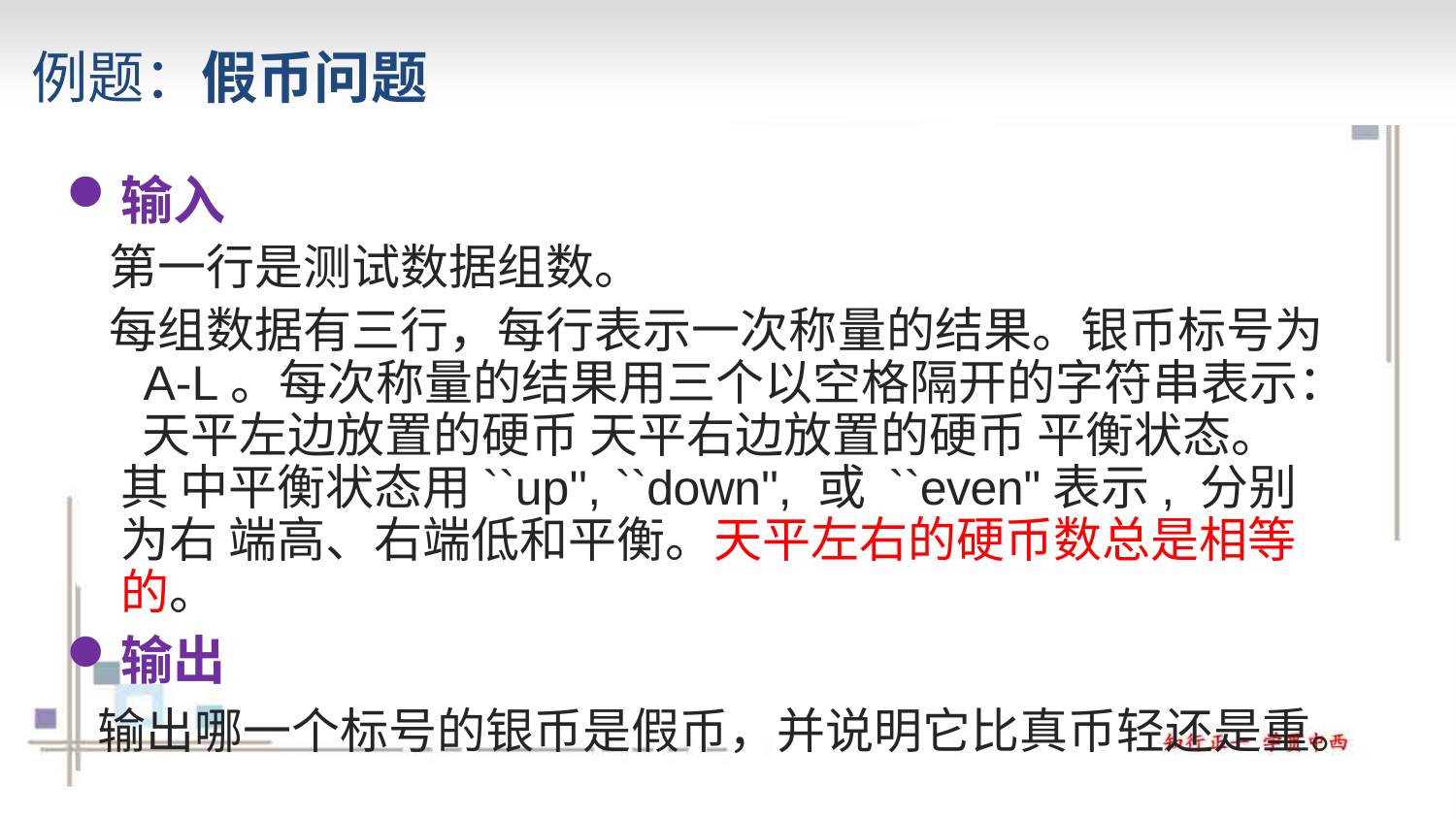

# 例题：假币问题
输入
第一行是测试数据组数。
每组数据有三行，每行表示一次称量的结果。银币标号为  A-L。每次称量的结果用三个以空格隔开的字符串表示：  天平左边放置的硬币 天平右边放置的硬币 平衡状态。其 中平衡状态用``up'', ``down'', 或 ``even''表示, 分别为右 端高、右端低和平衡。天平左右的硬币数总是相等的。
输出
输出哪一个标号的银币是假币，并说明它比真币轻还是重。